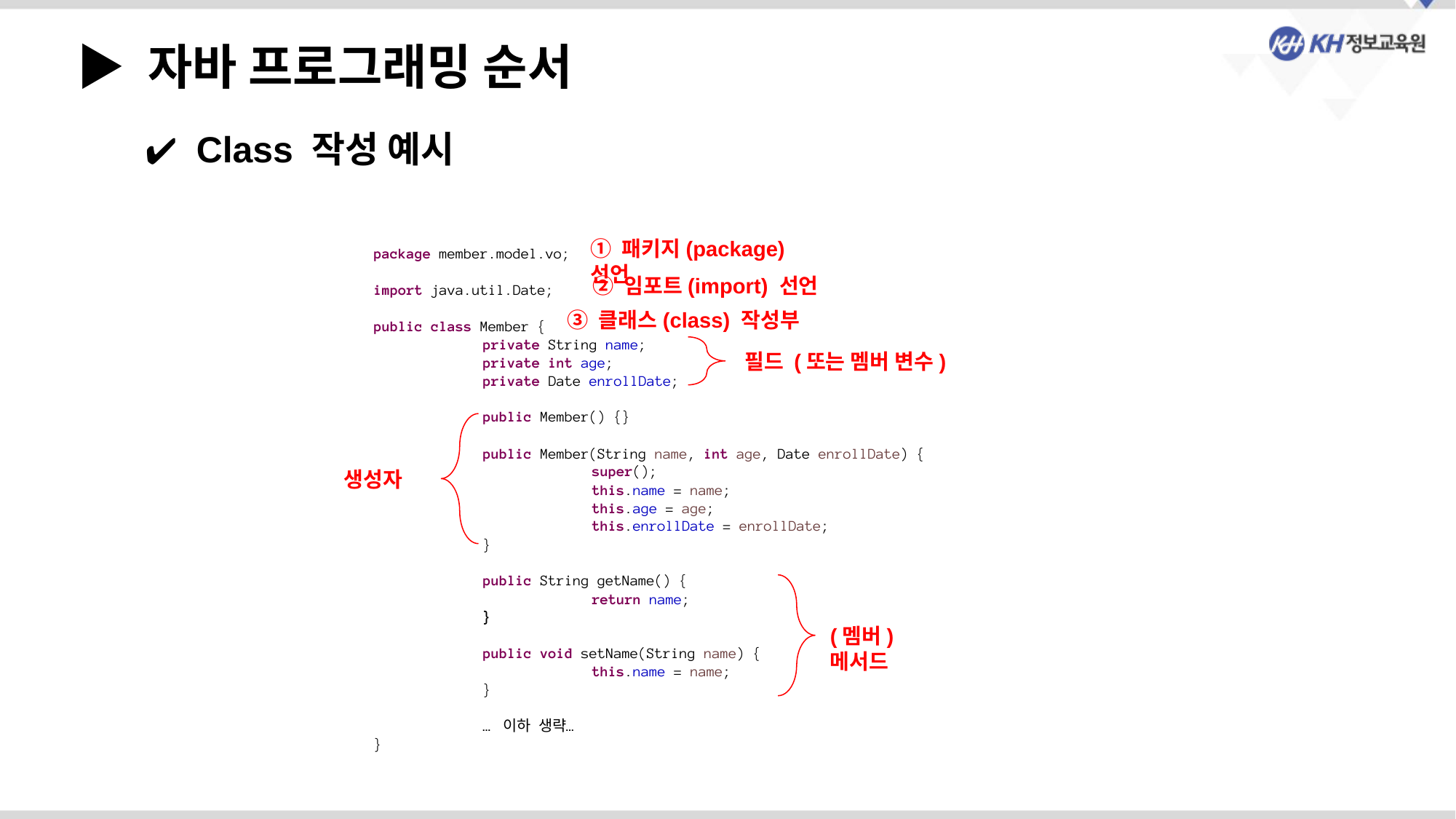

▶ 자바 프로그래밍 순서
 Class 작성 예시
① 패키지(package) 선언
package member.model.vo;

import java.util.Date;

public class Member {
	private String name;
	private int age;
	private Date enrollDate;

	public Member() {}

	public Member(String name, int age, Date enrollDate) {
		super();
		this.name = name;
		this.age = age;
		this.enrollDate = enrollDate;
	}

	public String getName() {
		return name;
	}

	public void setName(String name) {
		this.name = name;
	}

	… 이하 생략…
}
② 임포트(import) 선언
③ 클래스(class) 작성부

필드 (또는 멤버 변수)

생성자

(멤버) 메서드